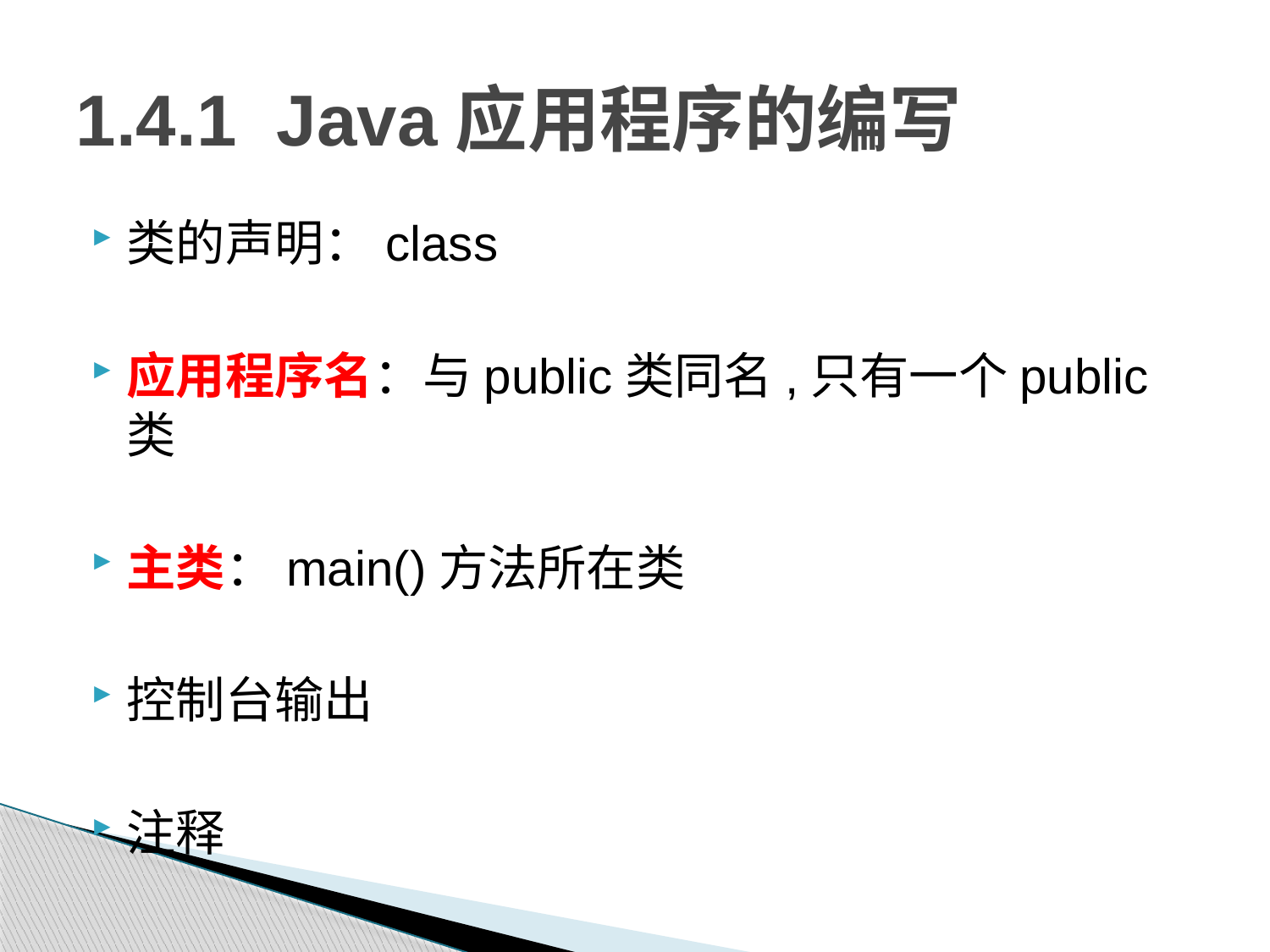

# 1.4.1  Java应用程序的编写
类的声明：class

应用程序名：与public类同名,只有一个public类

主类：main()方法所在类

控制台输出

注释